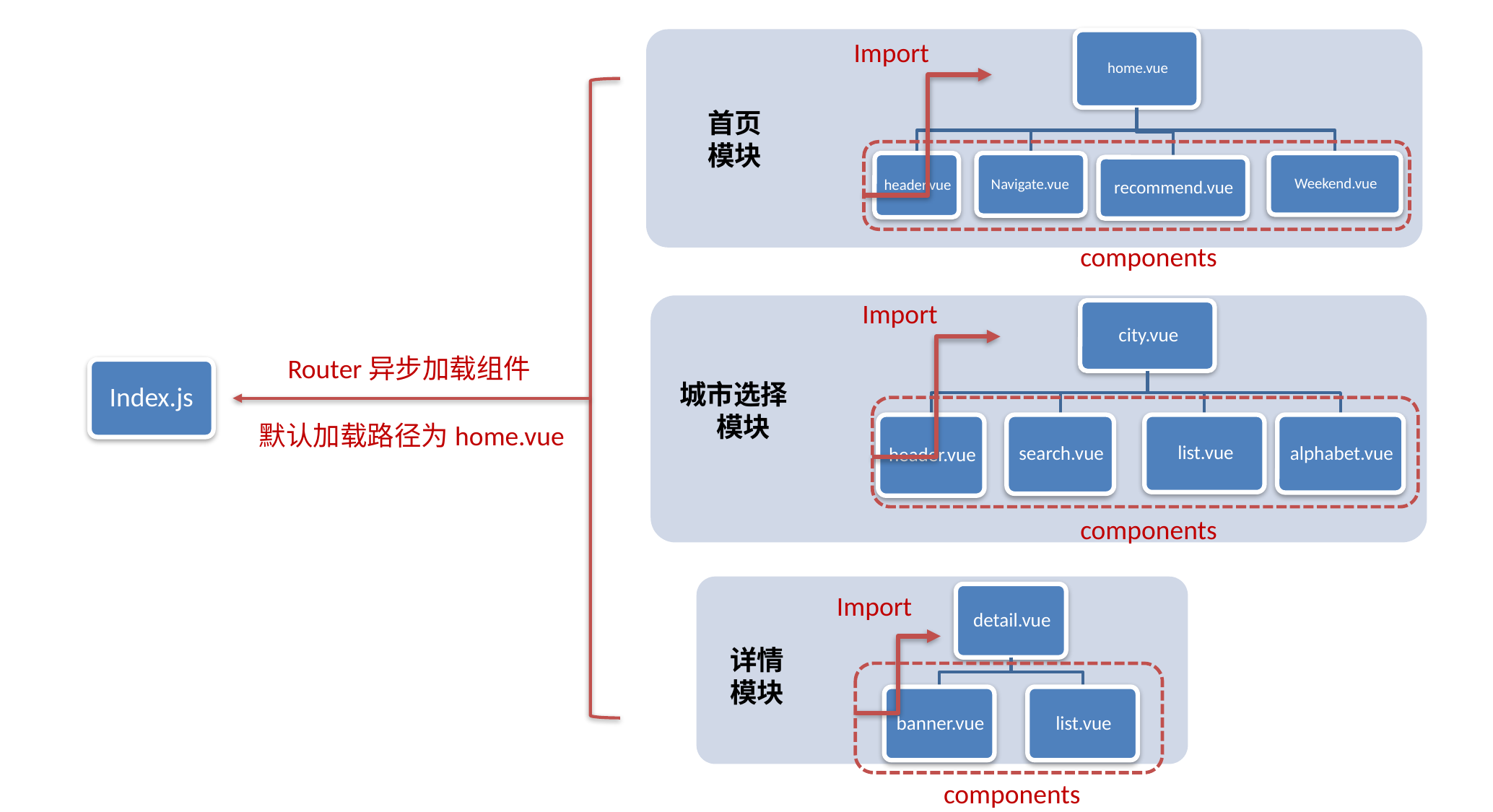

home.vue
header.vue
Navigate.vue
recommend.vue
Weekend.vue
Import

首页
模块

components
Import

city.vue
header.vue
search.vue
list.vue
alphabet.vue
Router异步加载组件

Index.js
城市选择
     模块

默认加载路径为home.vue
components

detail.vue
banner.vue
list.vue
Import
详情
模块

components